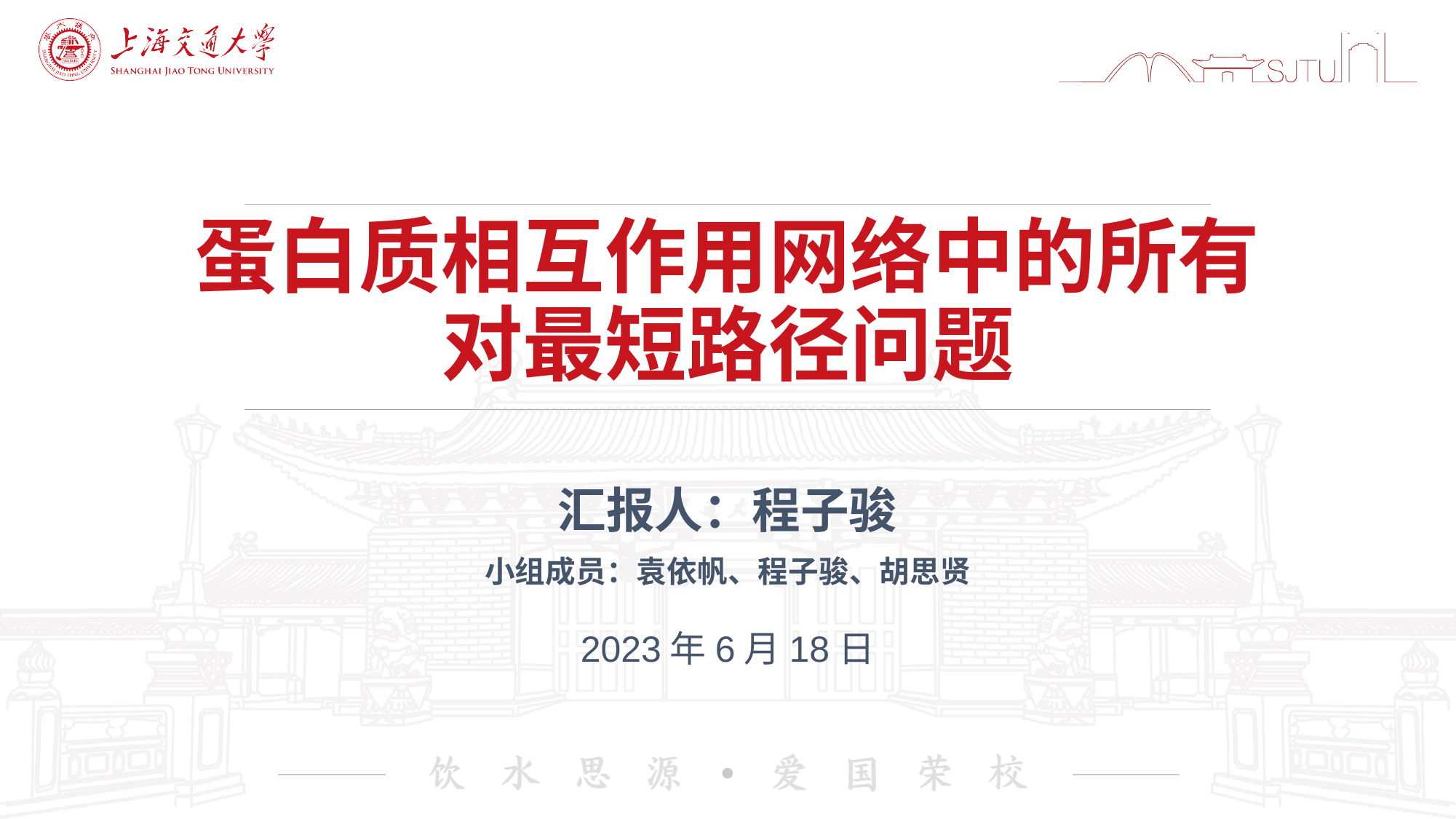

# 蛋白质相互作用网络中的所有对最短路径问题
汇报人：程子骏
小组成员：袁依帆、程子骏、胡思贤
2023年6月18日